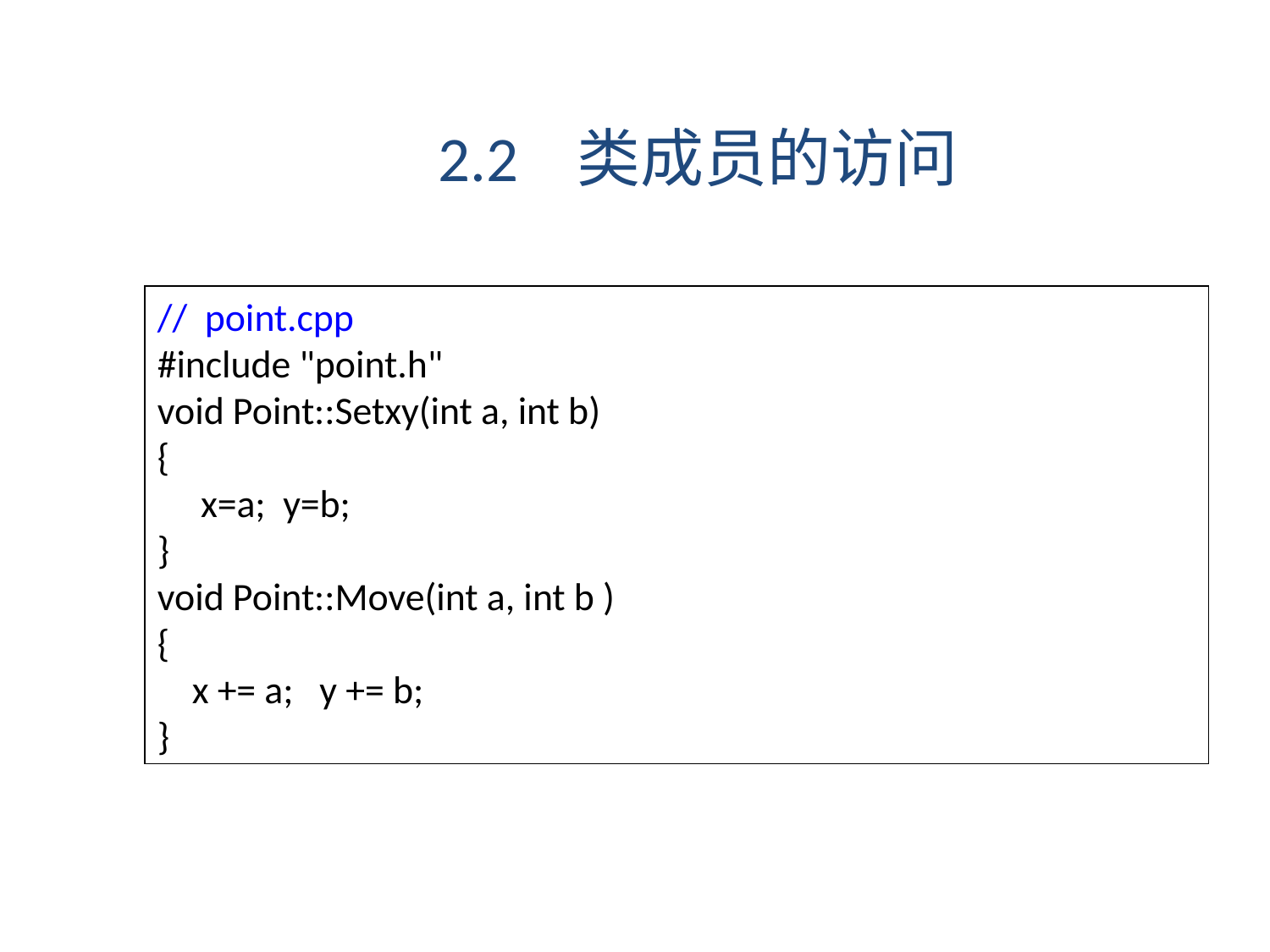

2.2   类成员的访问
//  point.cpp
#include "point.h"
void Point::Setxy(int a, int b)
{
     x=a;  y=b;
}
void Point::Move(int a, int b )
{
    x += a;   y += b;
}